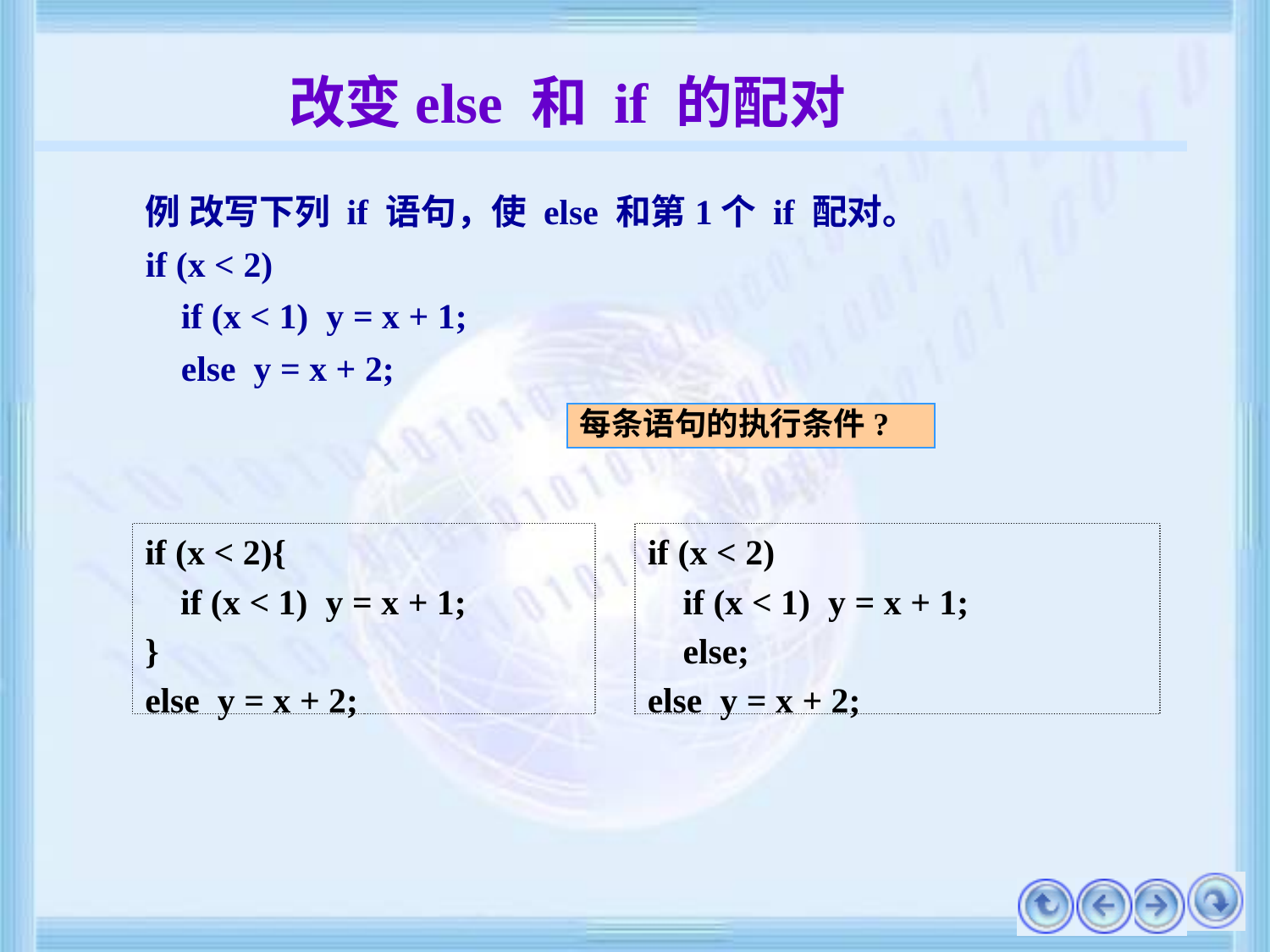

# 改变else 和 if 的配对
例 改写下列 if 语句，使 else 和第1个 if 配对。
if (x < 2)
    if (x < 1)  y = x + 1;
    else  y = x + 2;
每条语句的执行条件?
if (x < 2){
    if (x < 1)  y = x + 1;
}
else  y = x + 2;
if (x < 2)
    if (x < 1)  y = x + 1;
    else;
else  y = x + 2;